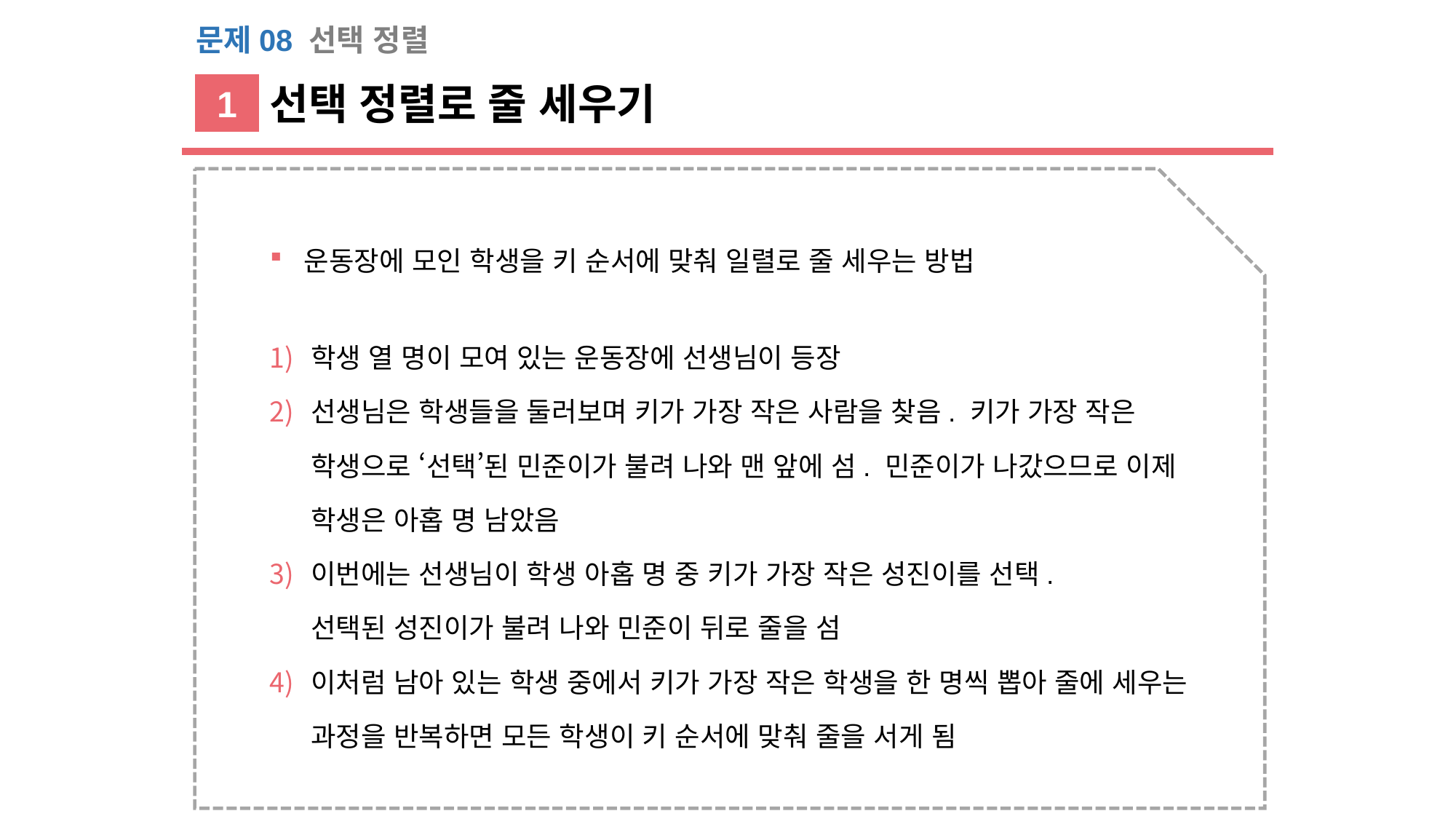

문제08 선택 정렬
선택 정렬로 줄 세우기
1

운동장에 모인 학생을 키 순서에 맞춰 일렬로 줄 세우는 방법
학생 열 명이 모여 있는 운동장에 선생님이 등장
선생님은 학생들을 둘러보며 키가 가장 작은 사람을 찾음. 키가 가장 작은 학생으로 ‘선택’된 민준이가 불려 나와 맨 앞에 섬. 민준이가 나갔으므로 이제 학생은 아홉 명 남았음
이번에는 선생님이 학생 아홉 명 중 키가 가장 작은 성진이를 선택.
선택된 성진이가 불려 나와 민준이 뒤로 줄을 섬
이처럼 남아 있는 학생 중에서 키가 가장 작은 학생을 한 명씩 뽑아 줄에 세우는 과정을 반복하면 모든 학생이 키 순서에 맞춰 줄을 서게 됨